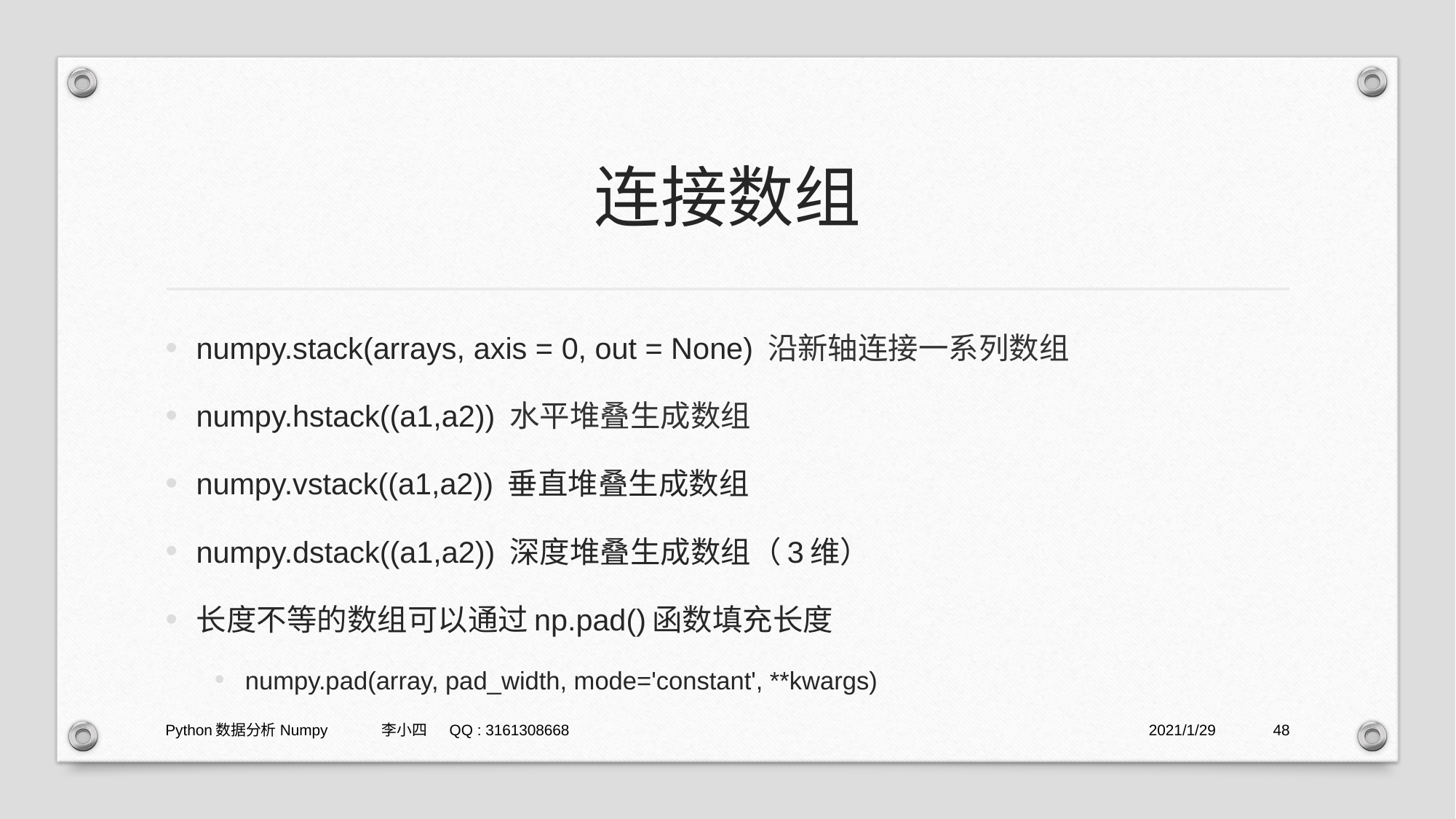

# 连接数组
numpy.stack(arrays, axis = 0, out = None) 沿新轴连接一系列数组
numpy.hstack((a1,a2)) 水平堆叠生成数组
numpy.vstack((a1,a2)) 垂直堆叠生成数组
numpy.dstack((a1,a2)) 深度堆叠生成数组（3维）
长度不等的数组可以通过np.pad()函数填充长度
numpy.pad(array, pad_width, mode='constant', **kwargs)
Python数据分析Numpy            李小四    QQ : 3161308668
2021/1/29
48